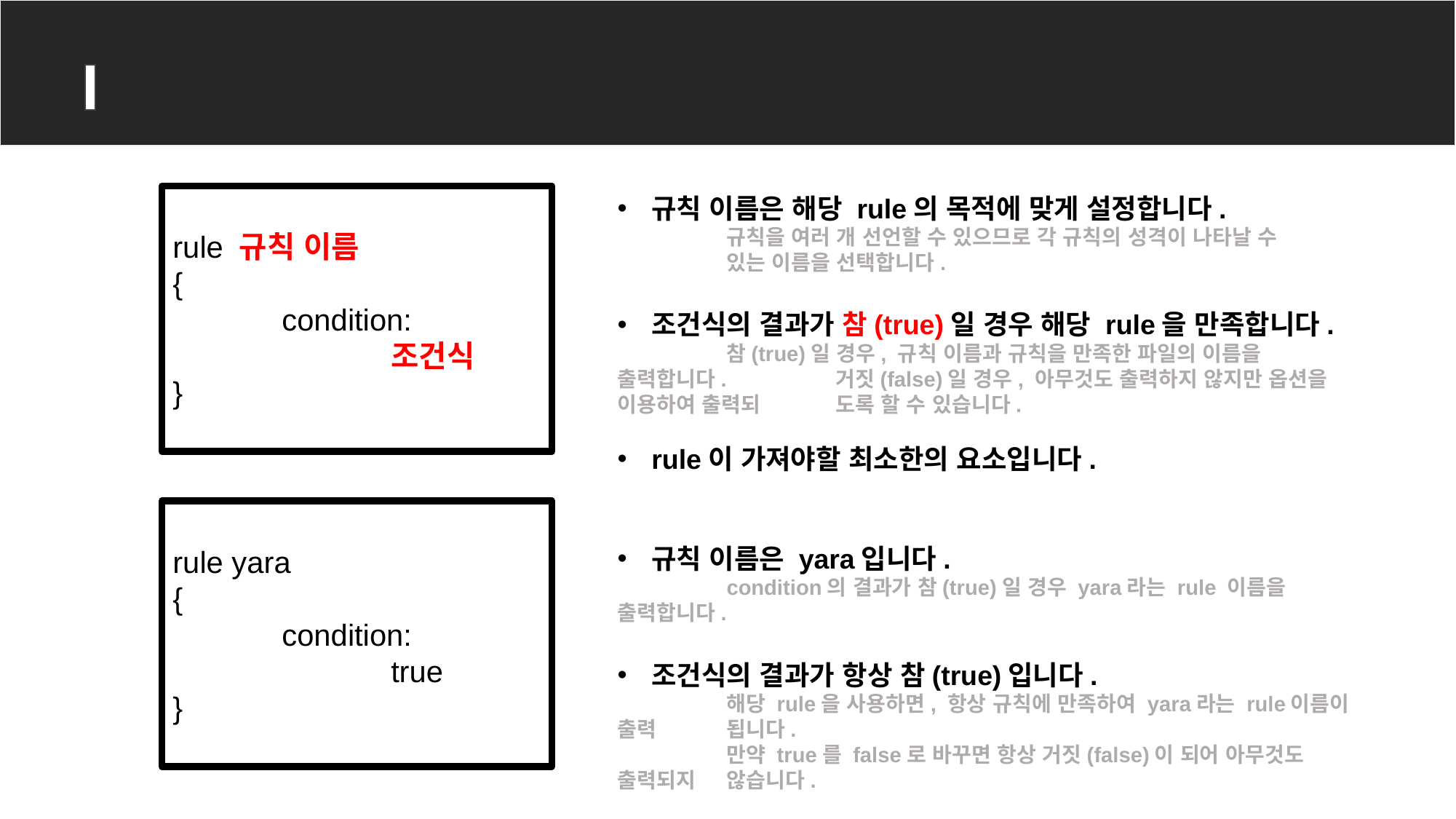

YARA rule

rule 규칙 이름
{
	condition:
		조건식
}

규칙 이름은 해당 rule의 목적에 맞게 설정합니다.
	규칙을 여러 개 선언할 수 있으므로 각 규칙의 성격이 나타날 수 	있는 이름을 선택합니다.

조건식의 결과가 참(true)일 경우 해당 rule을 만족합니다.
	참(true)일 경우, 규칙 이름과 규칙을 만족한 파일의 이름을 출력합니다. 	거짓(false)일 경우, 아무것도 출력하지 않지만 옵션을 이용하여 출력되	도록 할 수 있습니다.

rule이 가져야할 최소한의 요소입니다.

rule yara
{
	condition:
		true
}

규칙 이름은 yara입니다.
	condition의 결과가 참(true)일 경우 yara라는 rule 이름을 출력합니다.

조건식의 결과가 항상 참(true)입니다.
	해당 rule을 사용하면, 항상 규칙에 만족하여 yara라는 rule이름이 출력	됩니다.
	만약 true를 false로 바꾸면 항상 거짓(false)이 되어 아무것도 출력되지 	않습니다.